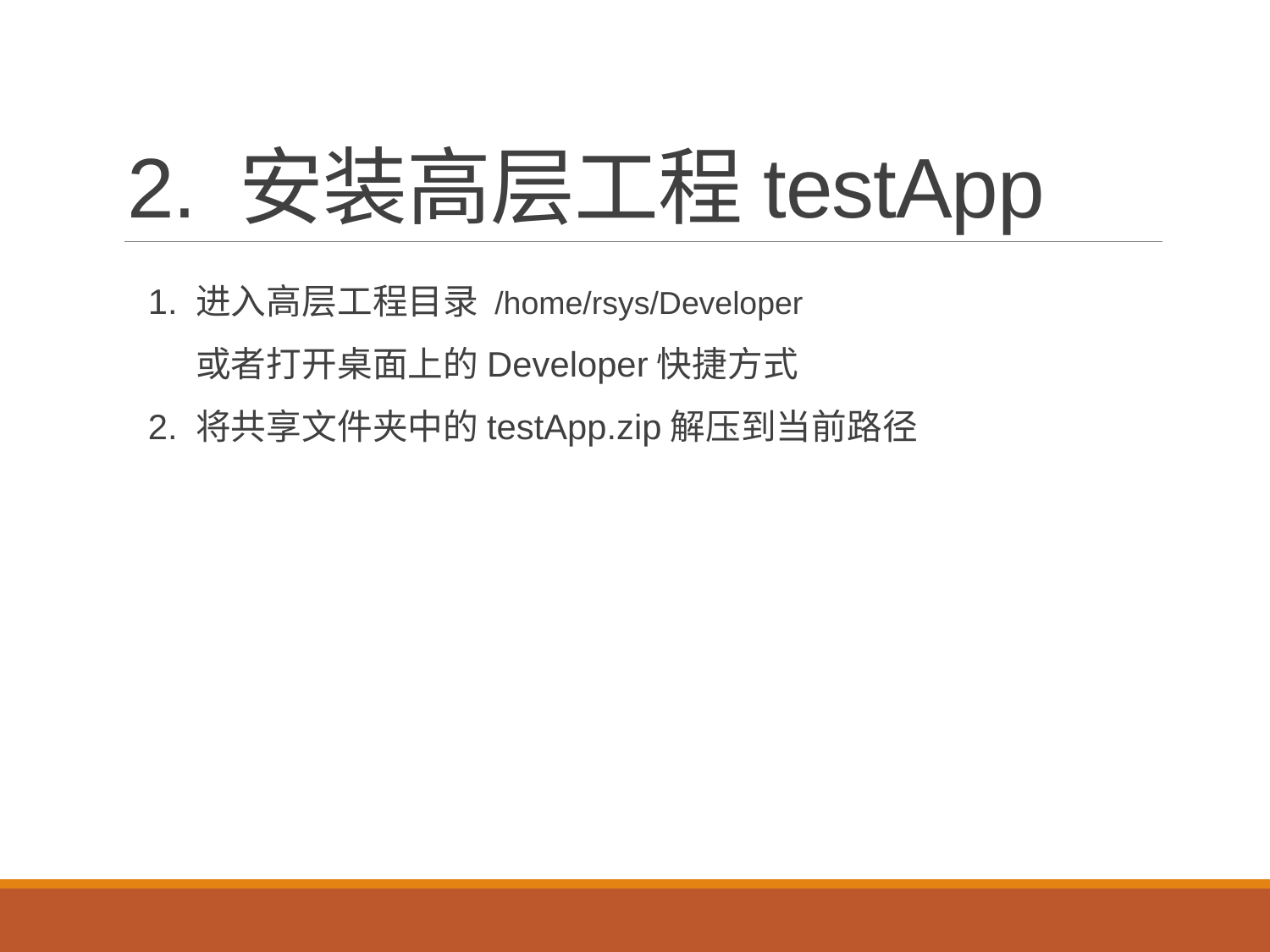

# 2. 安装高层工程testApp
1. 进入高层工程目录 /home/rsys/Developer
     或者打开桌面上的Developer快捷方式
2. 将共享文件夹中的testApp.zip解压到当前路径